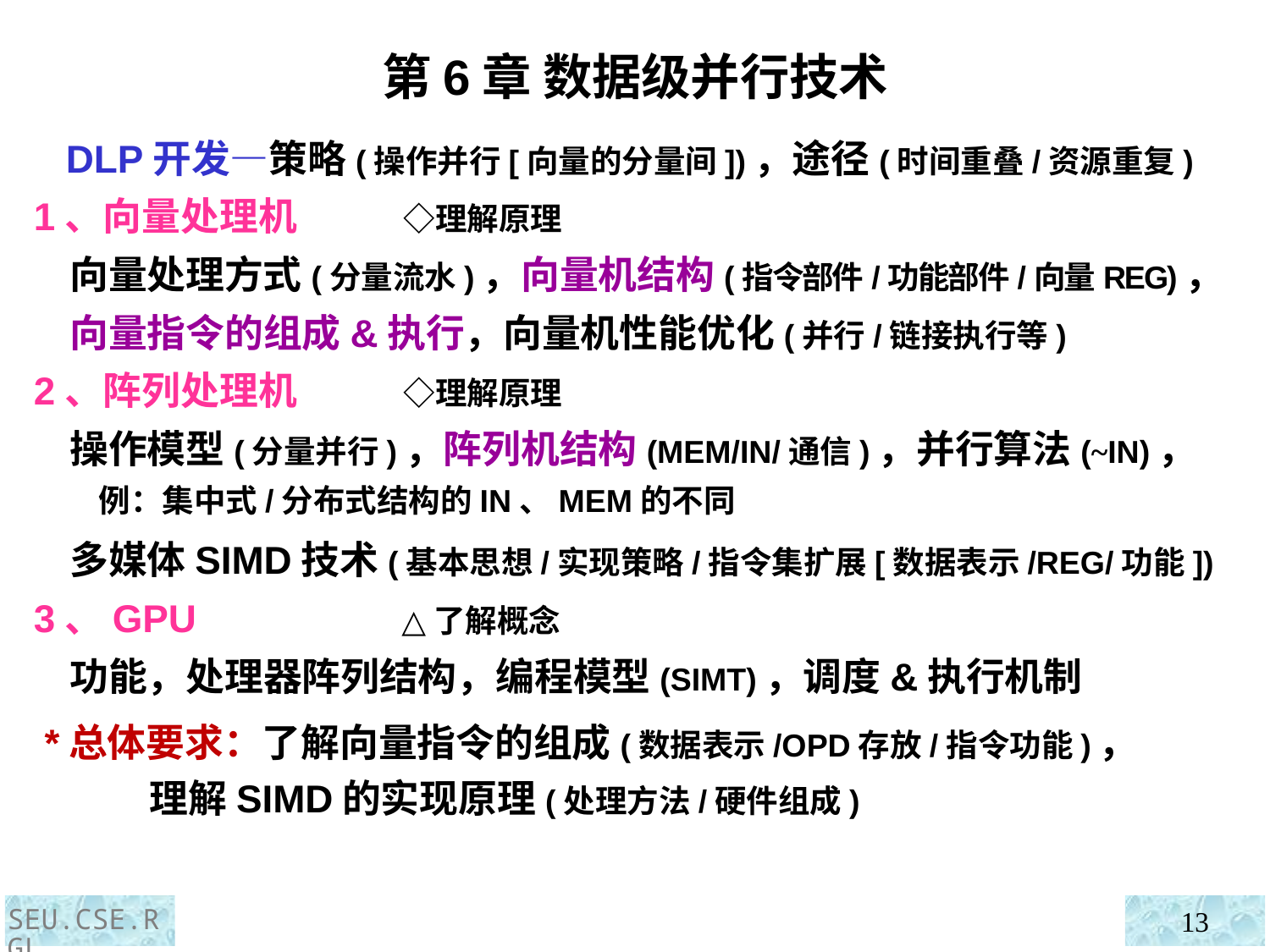

第6章 数据级并行技术
   DLP开发—策略(操作并行[向量的分量间])，途径(时间重叠/资源重复)
1、向量处理机            ◇理解原理
   向量处理方式(分量流水)，向量机结构(指令部件/功能部件/向量REG)，
   向量指令的组成&执行，向量机性能优化(并行/链接执行等)
2、阵列处理机            ◇理解原理
   操作模型(分量并行)，阵列机结构(MEM/IN/通信)，并行算法(~IN)，
        例：集中式/分布式结构的IN、MEM的不同
   多媒体SIMD技术(基本思想/实现策略/指令集扩展[数据表示/REG/功能])
3、GPU                   △了解概念
   功能，处理器阵列结构，编程模型(SIMT)，调度&执行机制
 *总体要求：了解向量指令的组成(数据表示/OPD存放/指令功能)，
            理解SIMD的实现原理(处理方法/硬件组成)
SEU.CSE.RGL
13